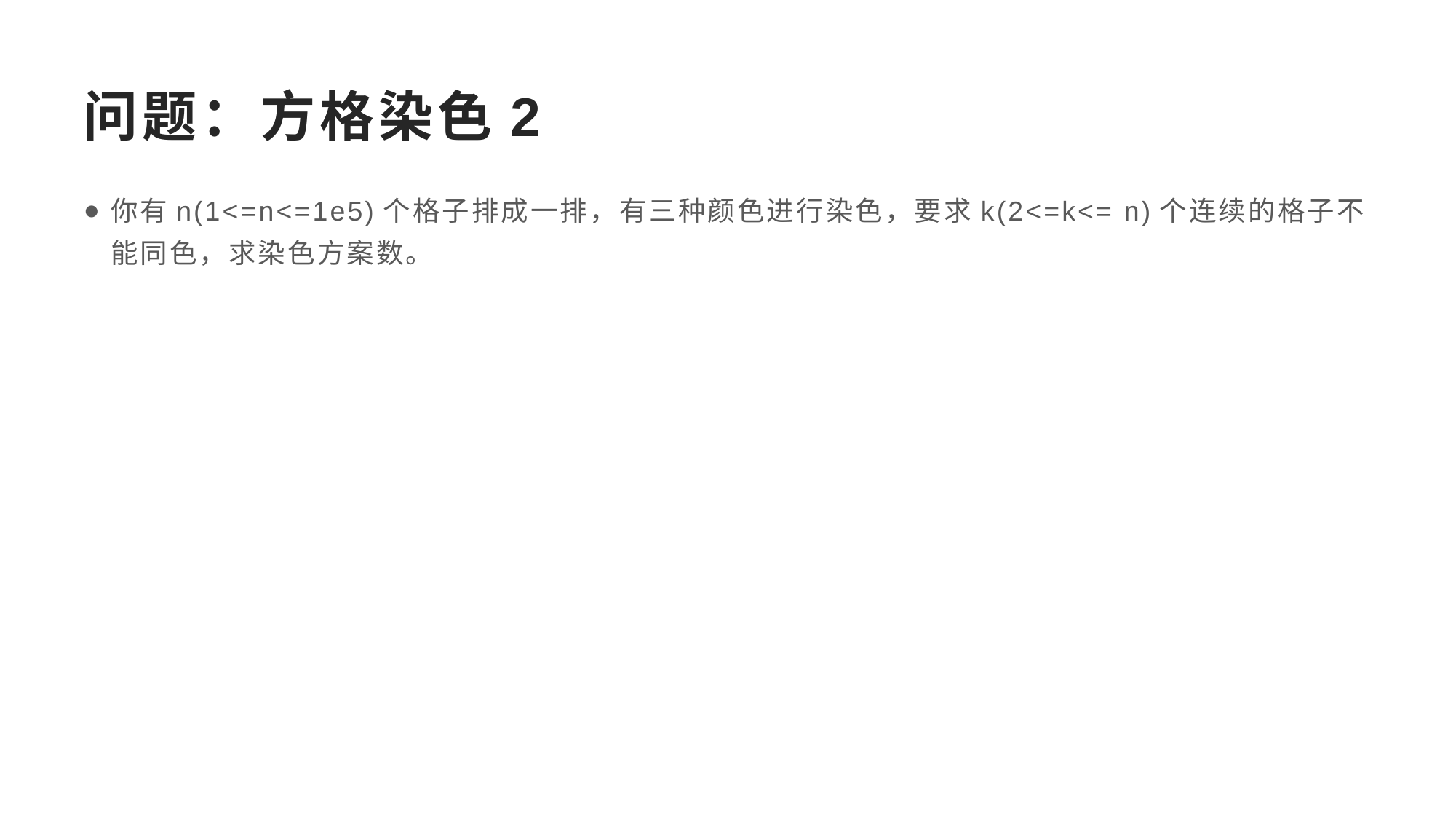

# 问题：方格染色2
你有n(1<=n<=1e5)个格子排成一排，有三种颜色进行染色，要求k(2<=k<= n)个连续的格子不能同色，求染色方案数。